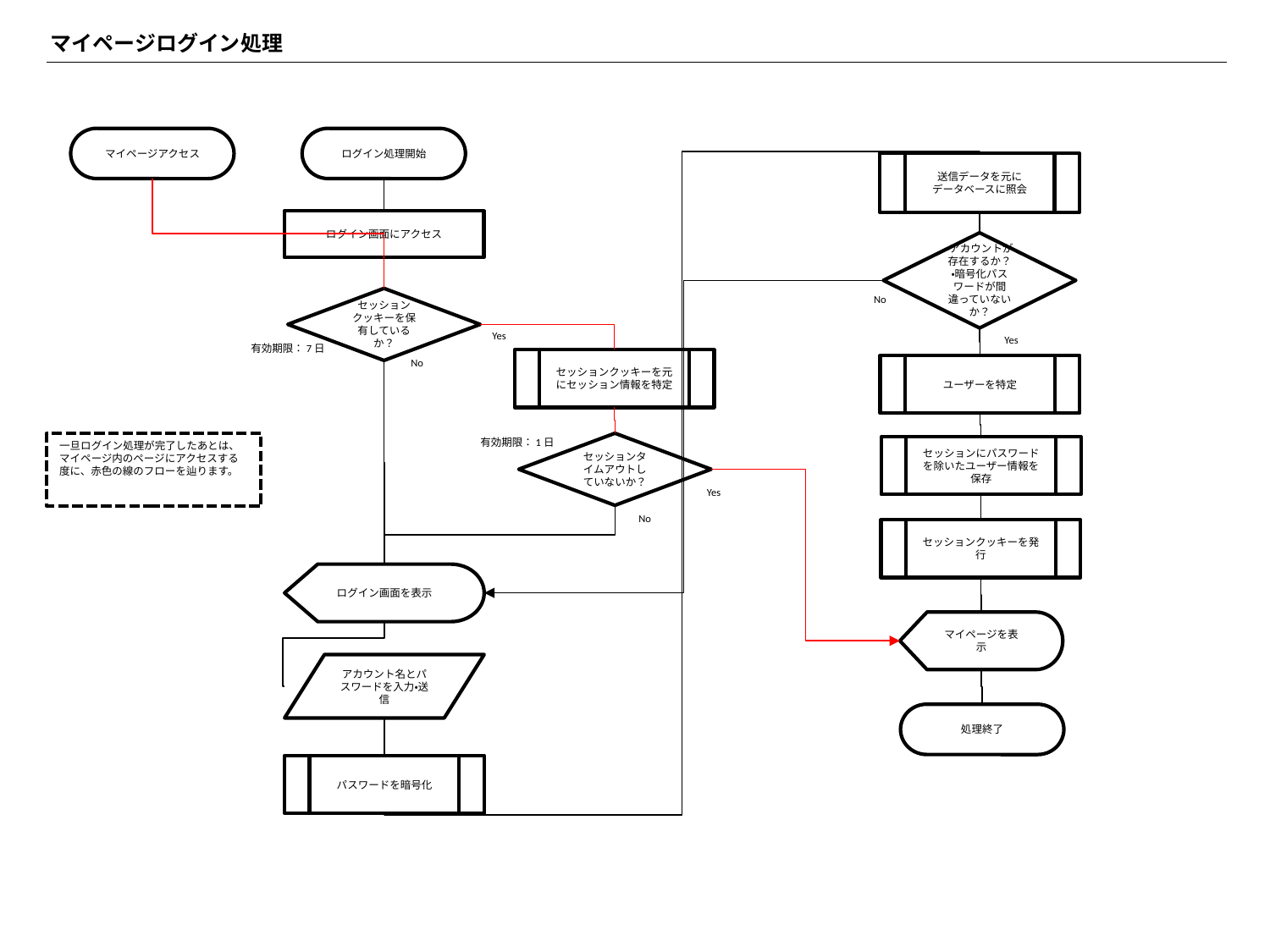

マイページログイン処理
マイページアクセス
ログイン処理開始
送信データを元に
データベースに照会
ログイン画面にアクセス
・アカウントが存在するか？
・暗号化パスワードが間違っていないか？
No
セッションクッキーを保有しているか？
Yes
Yes
有効期限：7日
セッションクッキーを元にセッション情報を特定
No
ユーザーを特定
有効期限：1日
一旦ログイン処理が完了したあとは、マイページ内のページにアクセスする度に、赤色の線のフローを辿ります。
セッションタイムアウトしていないか？
セッションにパスワードを除いたユーザー情報を保存
Yes
No
セッションクッキーを発行
ログイン画面を表示
マイページを表示
アカウント名とパスワードを入力・送信
処理終了
パスワードを暗号化